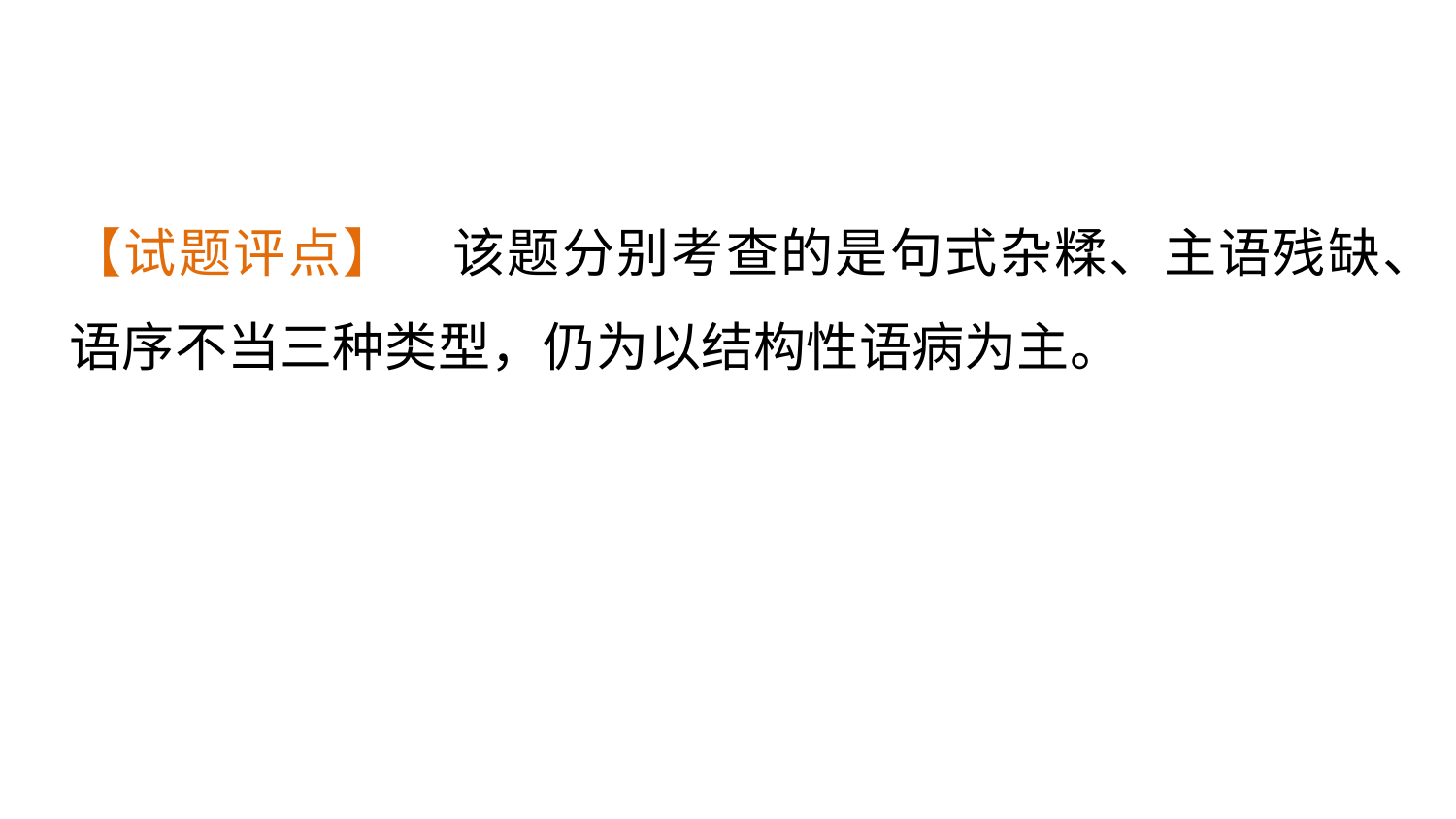

【试题评点】　该题分别考查的是句式杂糅、主语残缺、语序不当三种类型，仍为以结构性语病为主。